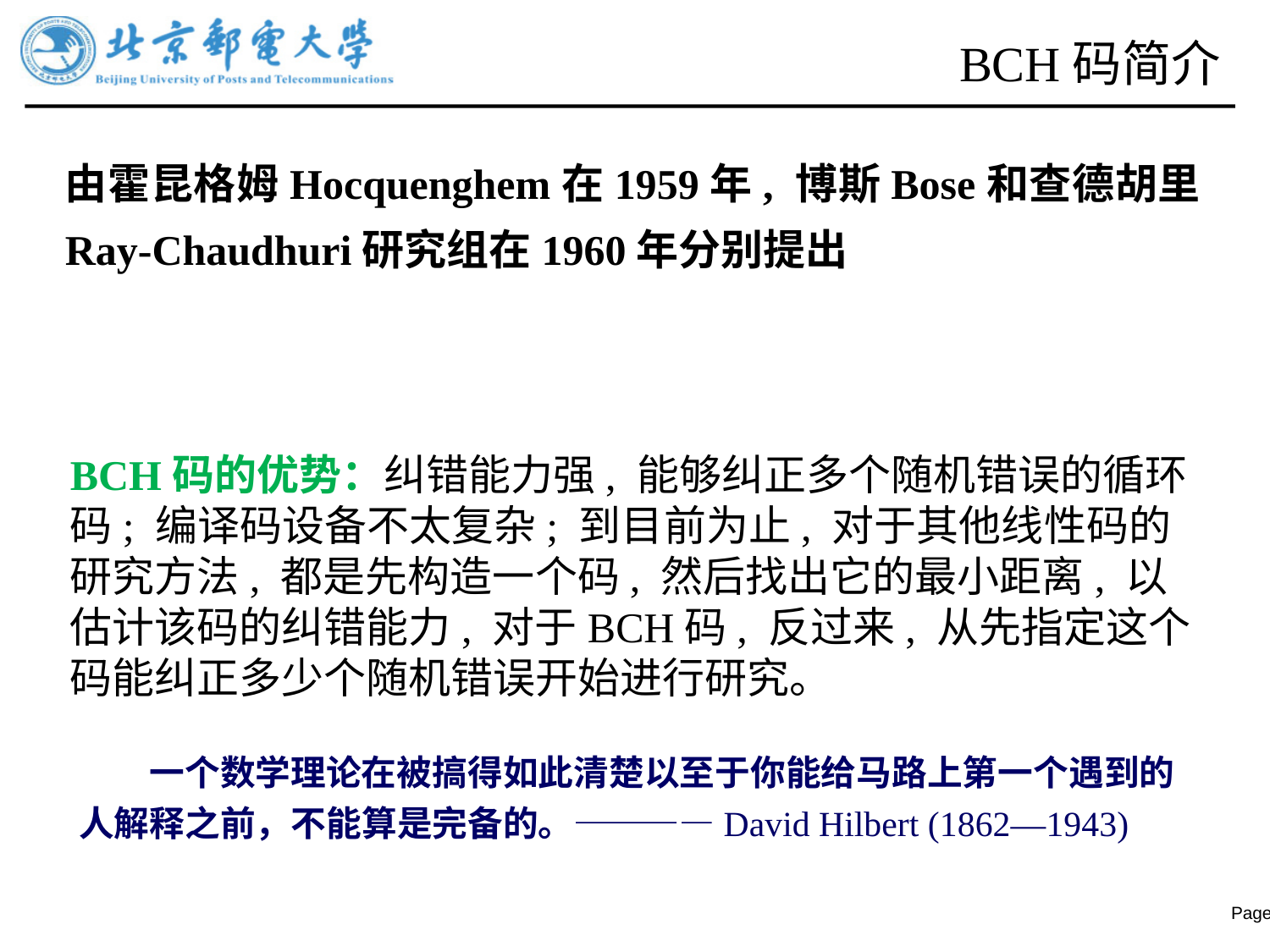

# BCH码简介
由霍昆格姆Hocquenghem在1959年, 博斯Bose和查德胡里Ray-Chaudhuri研究组在1960年分别提出
BCH码的优势：纠错能力强, 能够纠正多个随机错误的循环码; 编译码设备不太复杂; 到目前为止, 对于其他线性码的研究方法, 都是先构造一个码, 然后找出它的最小距离, 以估计该码的纠错能力, 对于BCH码, 反过来, 从先指定这个码能纠正多少个随机错误开始进行研究。
一个数学理论在被搞得如此清楚以至于你能给马路上第一个遇到的人解释之前，不能算是完备的。————David Hilbert (1862—1943)